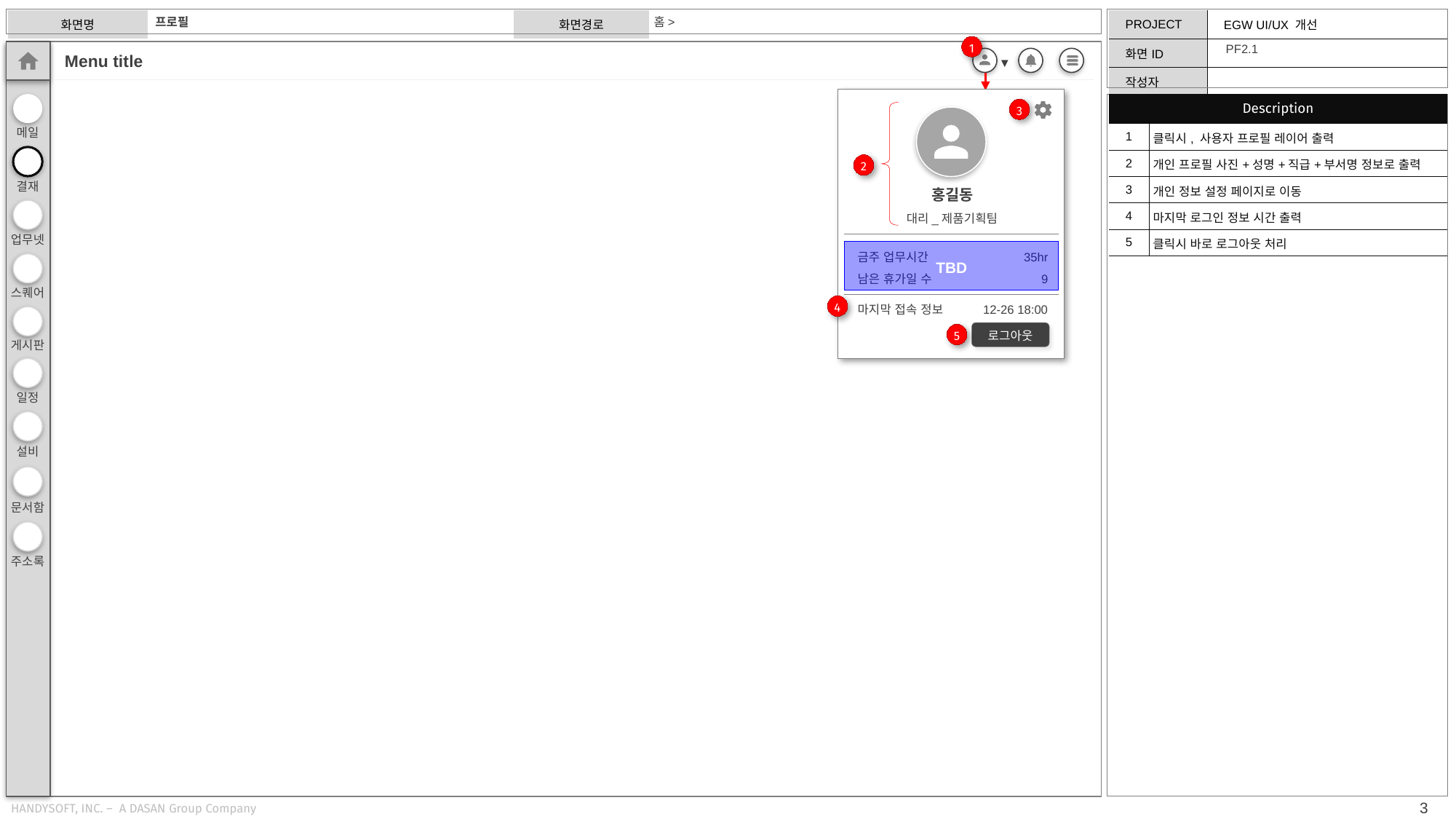

홈>
프로필
PF2.1
1
▼

| Description |  |
| --- | --- |
| 1 | 클릭시, 사용자 프로필 레이어 출력 |
| 2 | 개인 프로필 사진+성명+직급+부서명 정보로 출력 |
| 3 | 개인 정보 설정 페이지로 이동 |
| 4 | 마지막 로그인 정보 시간 출력 |
| 5 | 클릭시 바로 로그아웃 처리 |
3

2
홍길동
대리_제품기획팀
TBD
금주 업무시간
남은 휴가일 수
35hr
9
마지막 접속 정보
12-26 18:00
4
로그아웃
5